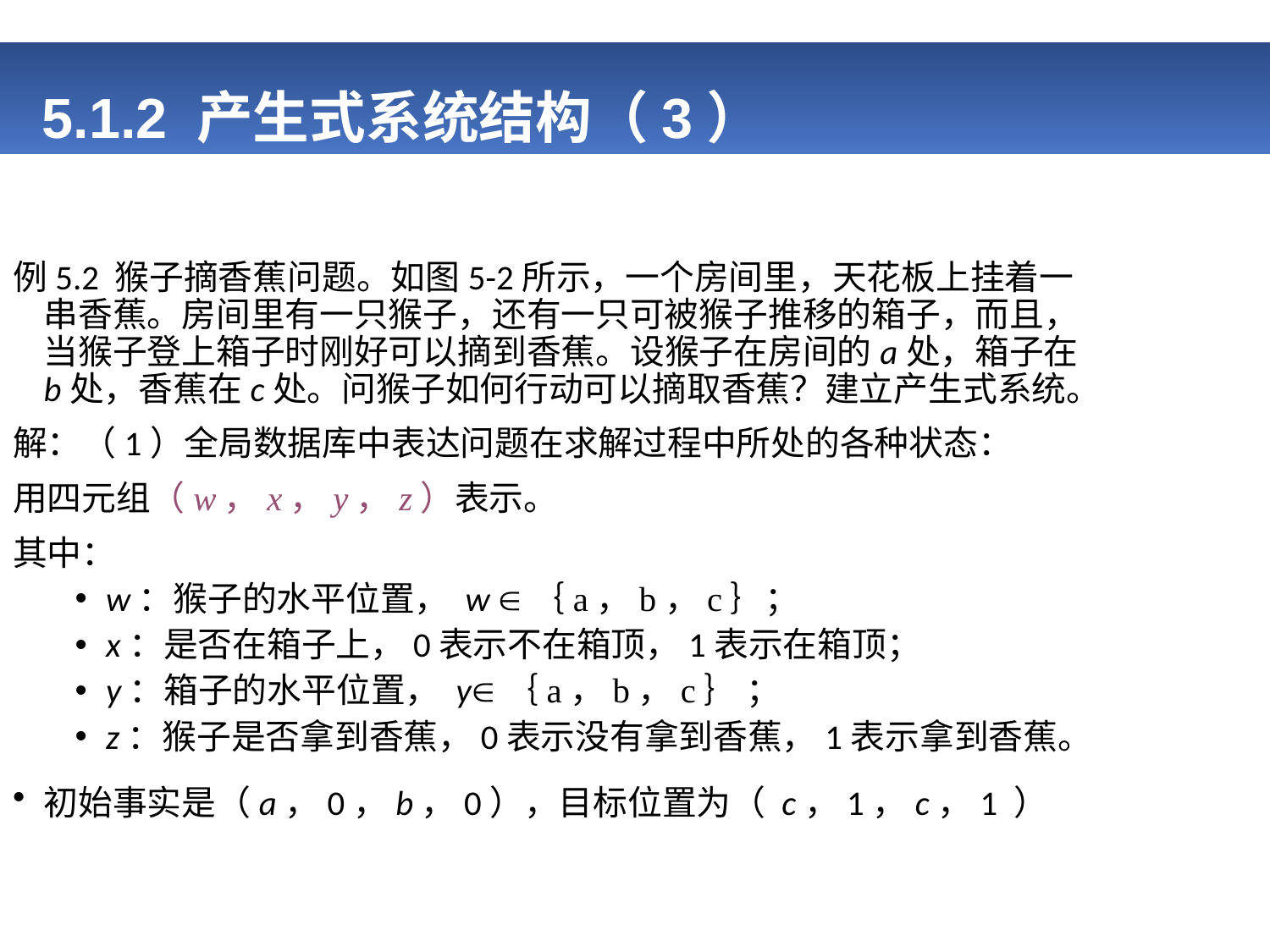

# 5.1.2 产生式系统结构（3）
例5.2 猴子摘香蕉问题。如图5-2所示，一个房间里，天花板上挂着一串香蕉。房间里有一只猴子，还有一只可被猴子推移的箱子，而且，当猴子登上箱子时刚好可以摘到香蕉。设猴子在房间的a处，箱子在b处，香蕉在c处。问猴子如何行动可以摘取香蕉？建立产生式系统。
解：（1）全局数据库中表达问题在求解过程中所处的各种状态：
用四元组（w，x，y，z）表示。
其中：
w：猴子的水平位置， w ∈｛a，b，c｝；
x：是否在箱子上，0表示不在箱顶，1表示在箱顶；
y：箱子的水平位置， y∈｛a，b，c｝ ；
z：猴子是否拿到香蕉，0表示没有拿到香蕉，1表示拿到香蕉。
初始事实是（a，0，b，0），目标位置为（ c，1，c，1 ）

17